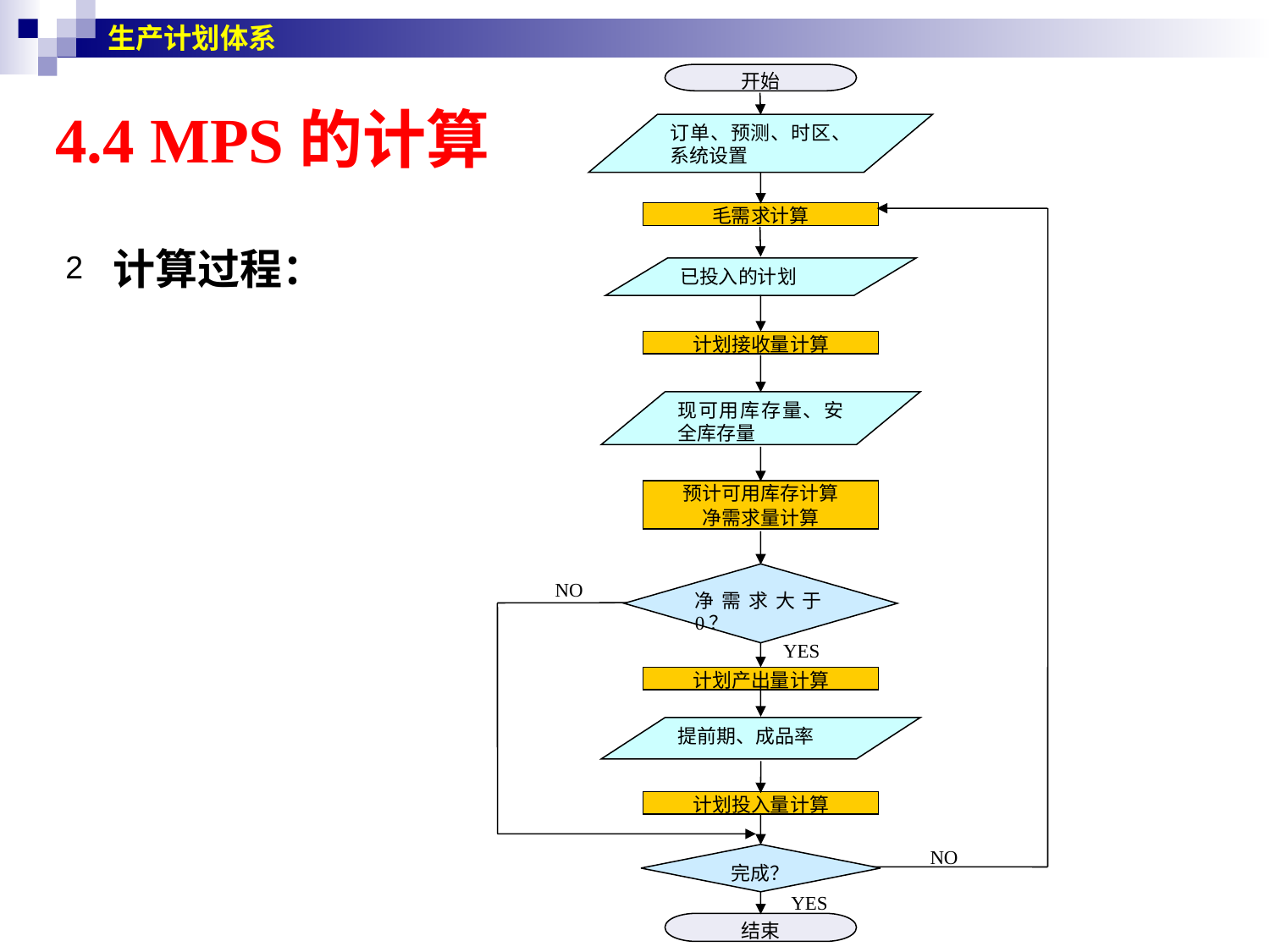

生产计划体系
开始

# 4.4 MPS的计算
订单、预测、时区、系统设置

毛需求计算

计算过程：

已投入的计划

计划接收量计算

现可用库存量、安全库存量

预计可用库存计算
净需求量计算

净需求大于0？
NO

YES

计划产出量计算

提前期、成品率

计划投入量计算

完成？
NO
YES

结束